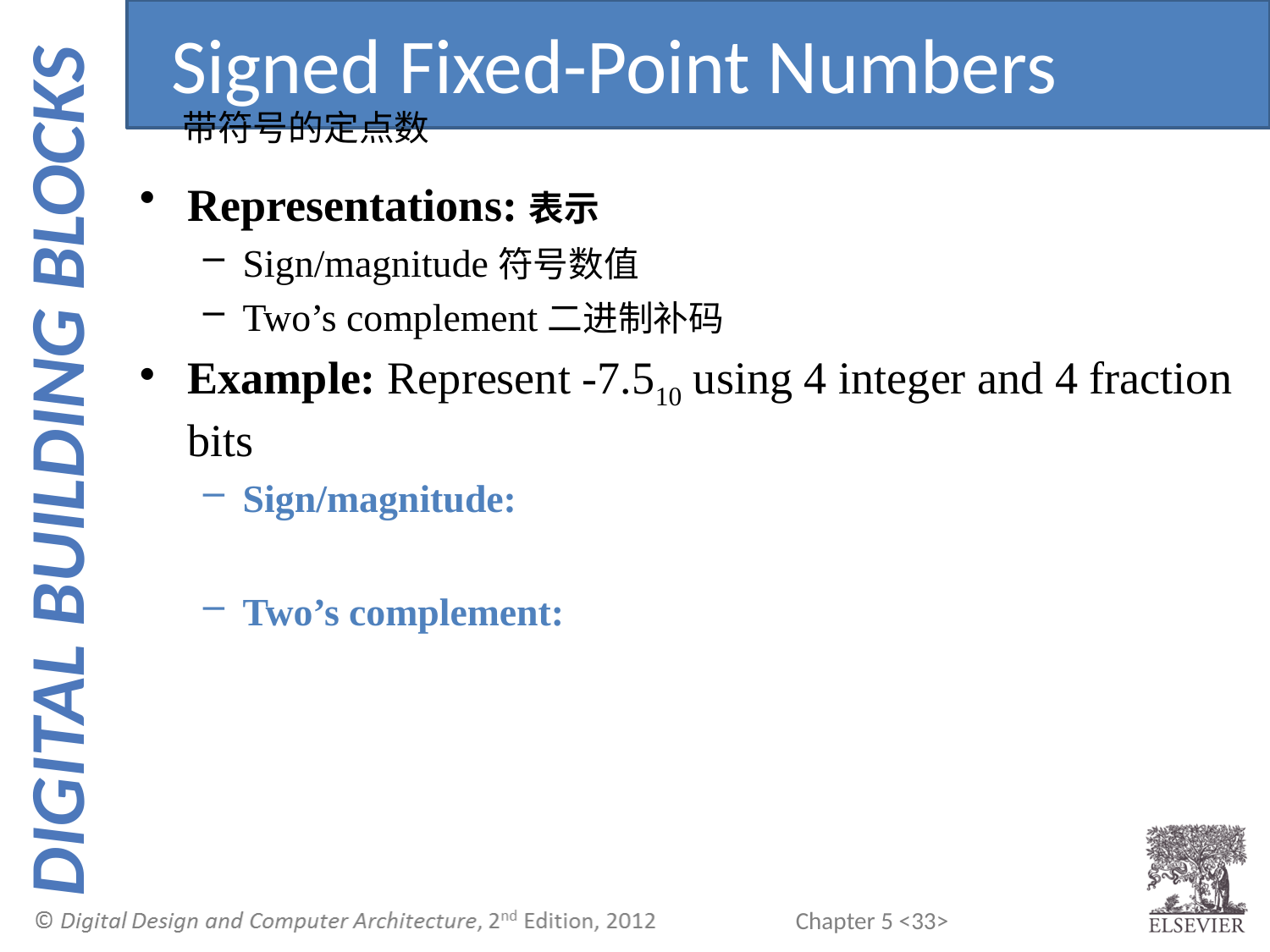

Signed Fixed-Point Numbers
带符号的定点数

Representations:表示
Sign/magnitude符号数值
Two’s complement二进制补码
Example: Represent -7.510 using 4 integer and 4 fraction bits
Sign/magnitude:

Two’s complement: